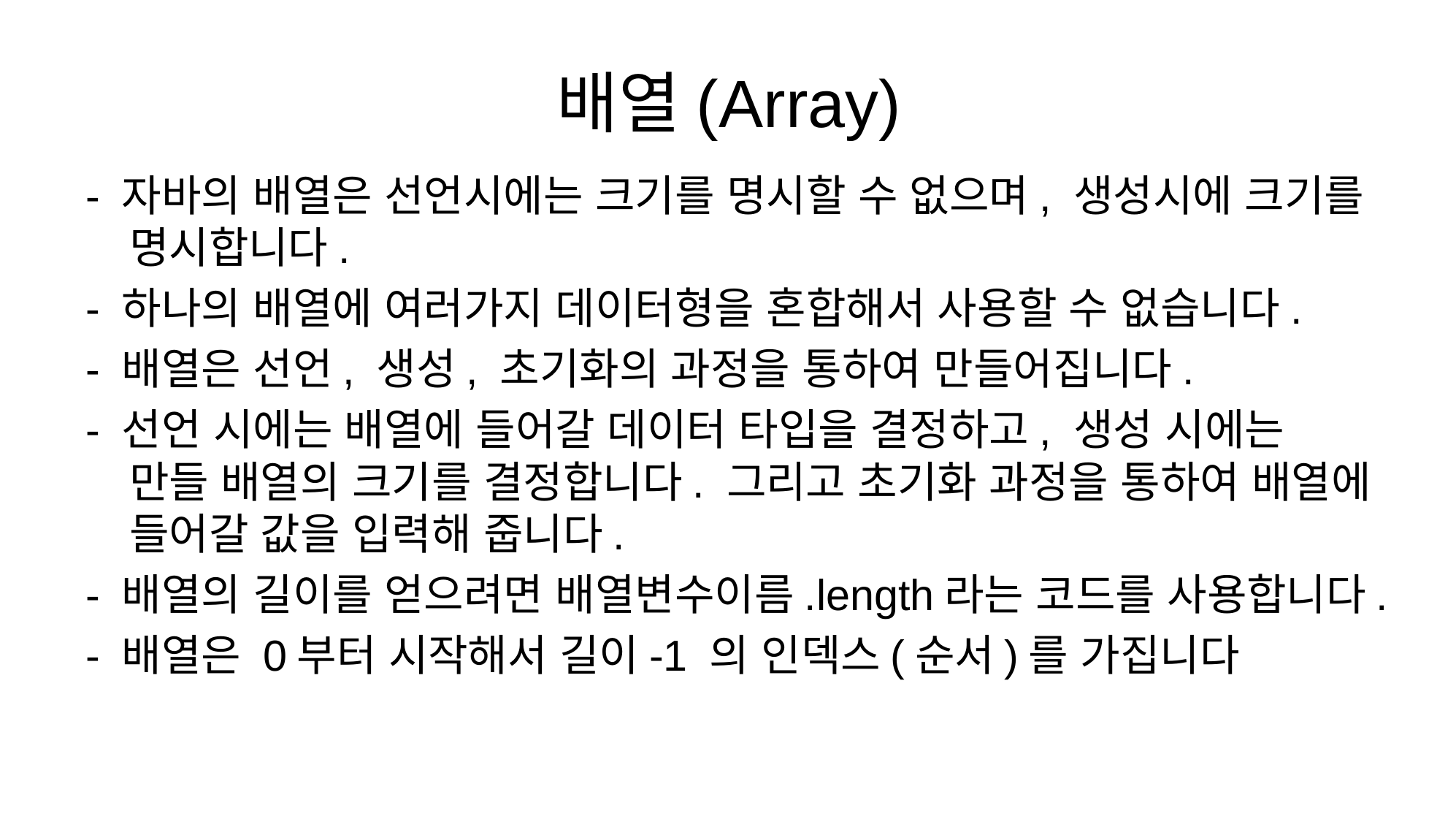

# 배열(Array)
- 자바의 배열은 선언시에는 크기를 명시할 수 없으며, 생성시에 크기를 명시합니다.
- 하나의 배열에 여러가지 데이터형을 혼합해서 사용할 수 없습니다.
- 배열은 선언, 생성, 초기화의 과정을 통하여 만들어집니다.
- 선언 시에는 배열에 들어갈 데이터 타입을 결정하고, 생성 시에는 만들 배열의 크기를 결정합니다. 그리고 초기화 과정을 통하여 배열에 들어갈 값을 입력해 줍니다.
- 배열의 길이를 얻으려면 배열변수이름.length라는 코드를 사용합니다.
- 배열은 0부터 시작해서 길이-1 의 인덱스(순서)를 가집니다